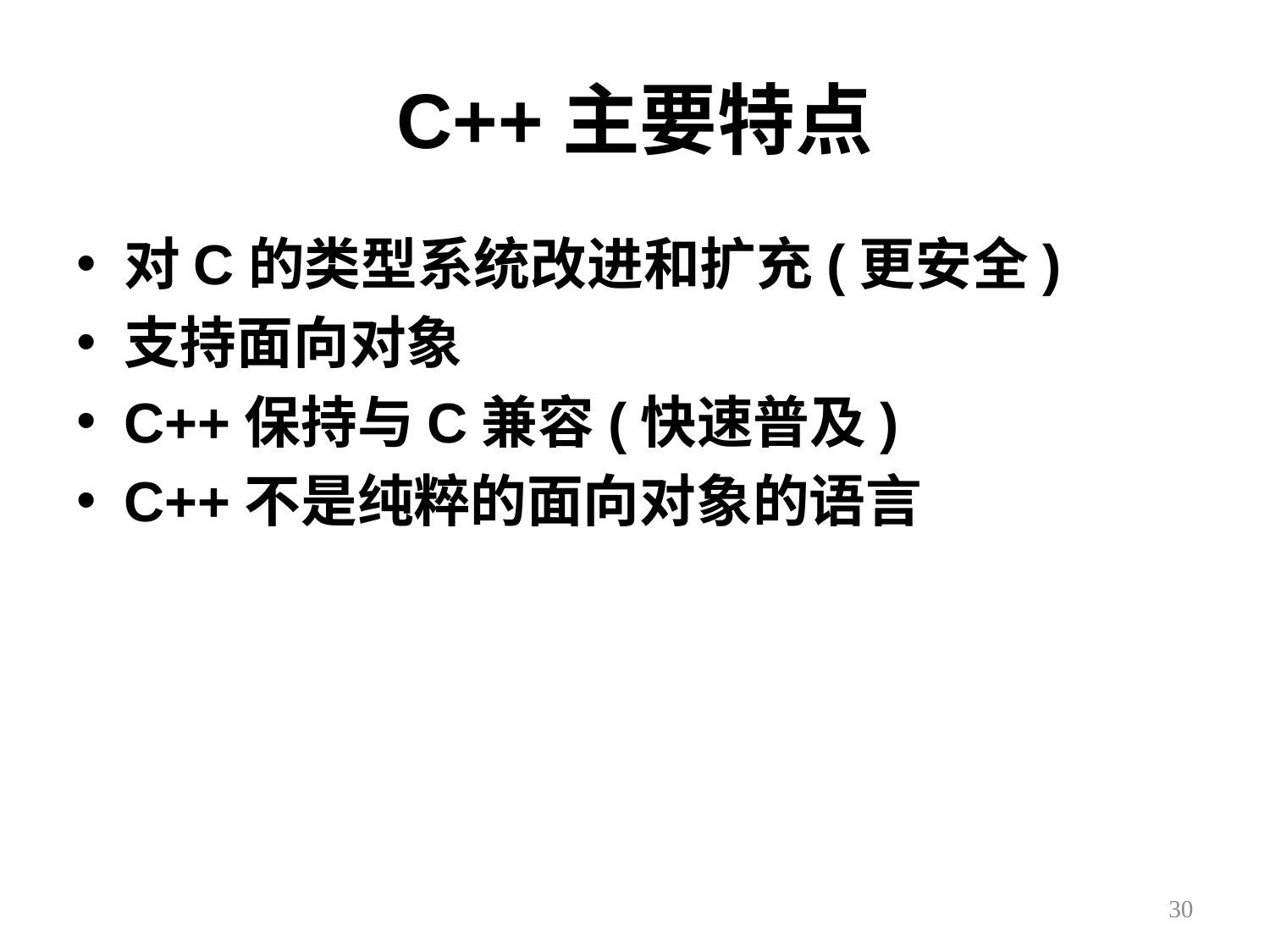

# C++主要特点
对C的类型系统改进和扩充(更安全)
支持面向对象
C++保持与C兼容(快速普及)
C++不是纯粹的面向对象的语言
30